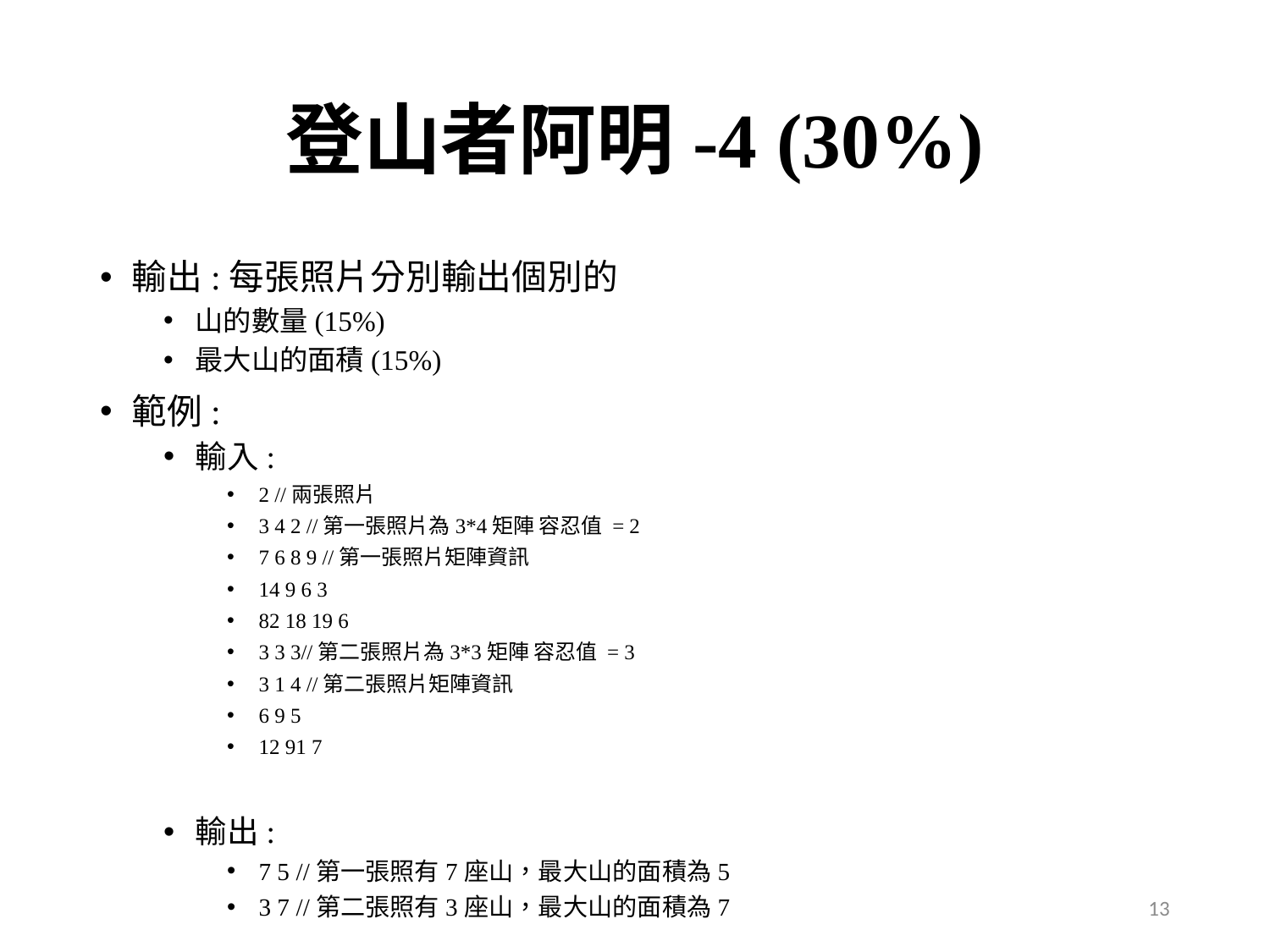

# 登山者阿明-4 (30%)
輸出:每張照片分別輸出個別的
山的數量(15%)
最大山的面積(15%)
範例:
輸入:
2 //兩張照片
3 4 2 //第一張照片為3*4矩陣 容忍值 = 2
7 6 8 9 //第一張照片矩陣資訊
14 9 6 3
82 18 19 6
3 3 3//第二張照片為3*3矩陣 容忍值 = 3
3 1 4 //第二張照片矩陣資訊
6 9 5
12 91 7

輸出:
7 5 //第一張照有7座山，最大山的面積為5
3 7 //第二張照有3座山，最大山的面積為7
13